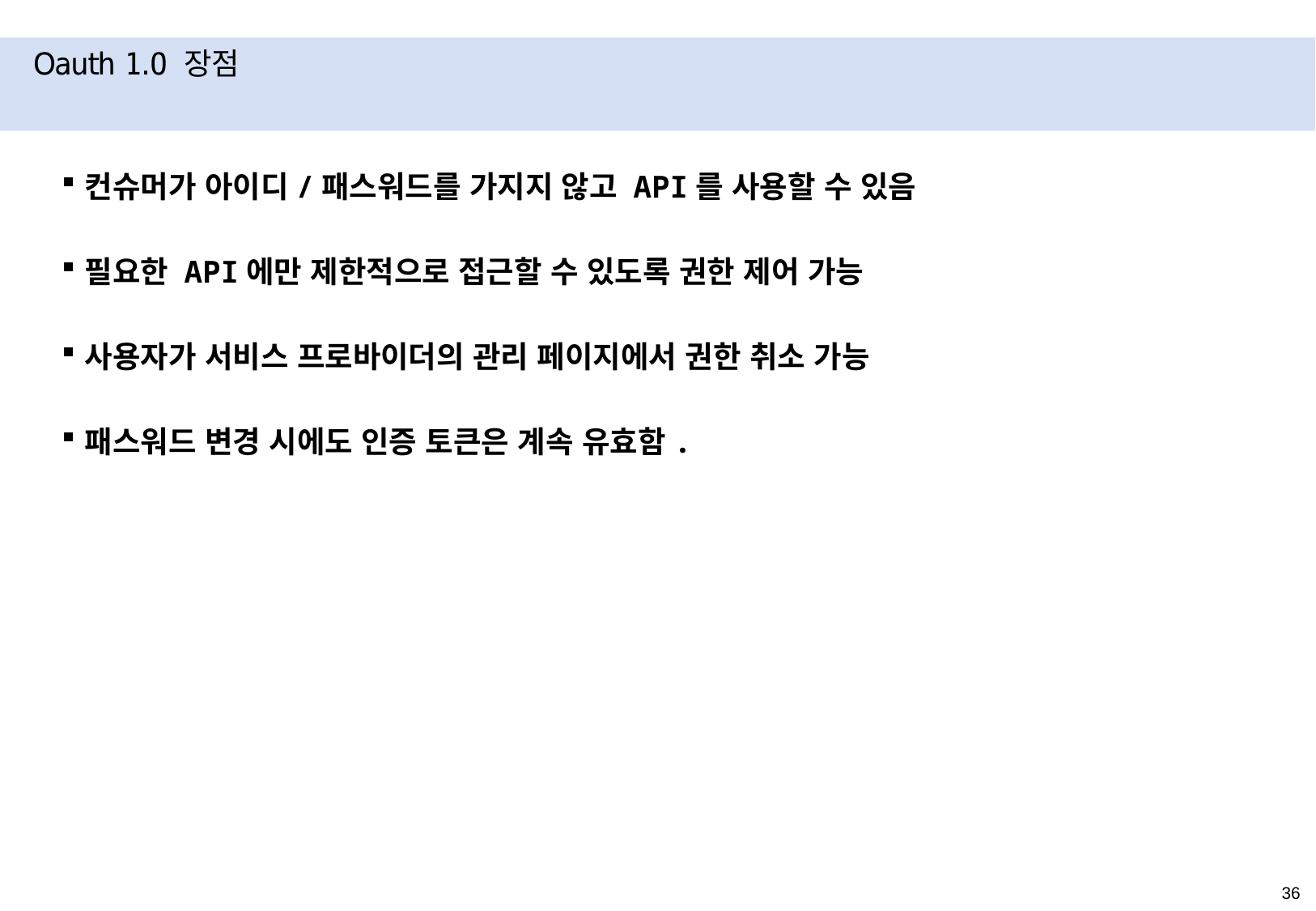

# Oauth 1.0 장점
컨슈머가 아이디/패스워드를 가지지 않고 API를 사용할 수 있음

필요한 API에만 제한적으로 접근할 수 있도록 권한 제어 가능

사용자가 서비스 프로바이더의 관리 페이지에서 권한 취소 가능

패스워드 변경 시에도 인증 토큰은 계속 유효함.